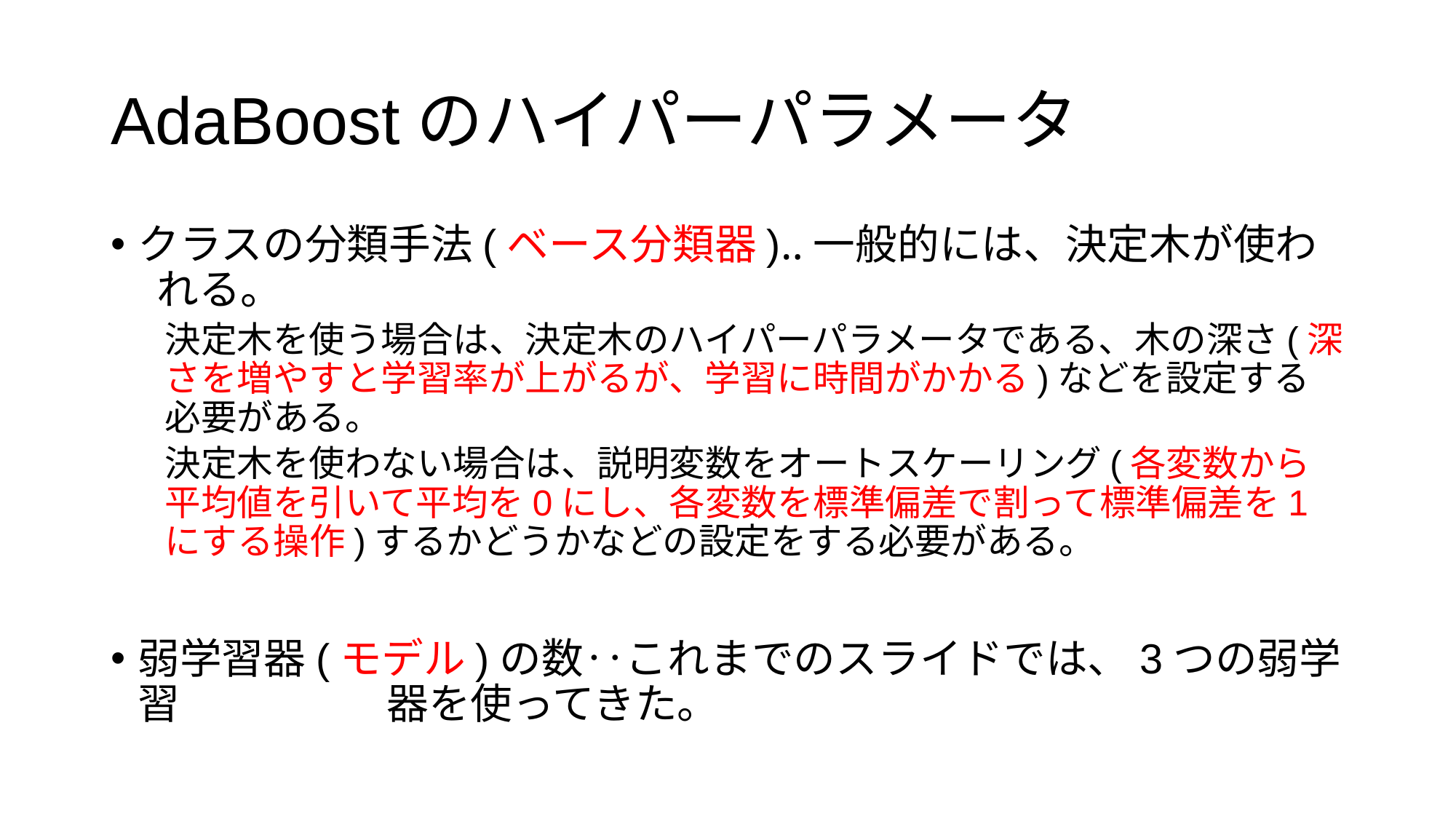

# AdaBoostのハイパーパラメータ
クラスの分類手法(ベース分類器)‥一般的には、決定木が使わ						    れる。
決定木を使う場合は、決定木のハイパーパラメータである、木の深さ(深さを増やすと学習率が上がるが、学習に時間がかかる)などを設定する必要がある。
決定木を使わない場合は、説明変数をオートスケーリング(各変数から平均値を引いて平均を0にし、各変数を標準偏差で割って標準偏差を1にする操作)するかどうかなどの設定をする必要がある。

弱学習器(モデル)の数‥これまでのスライドでは、3つの弱学習			     　　 器を使ってきた。